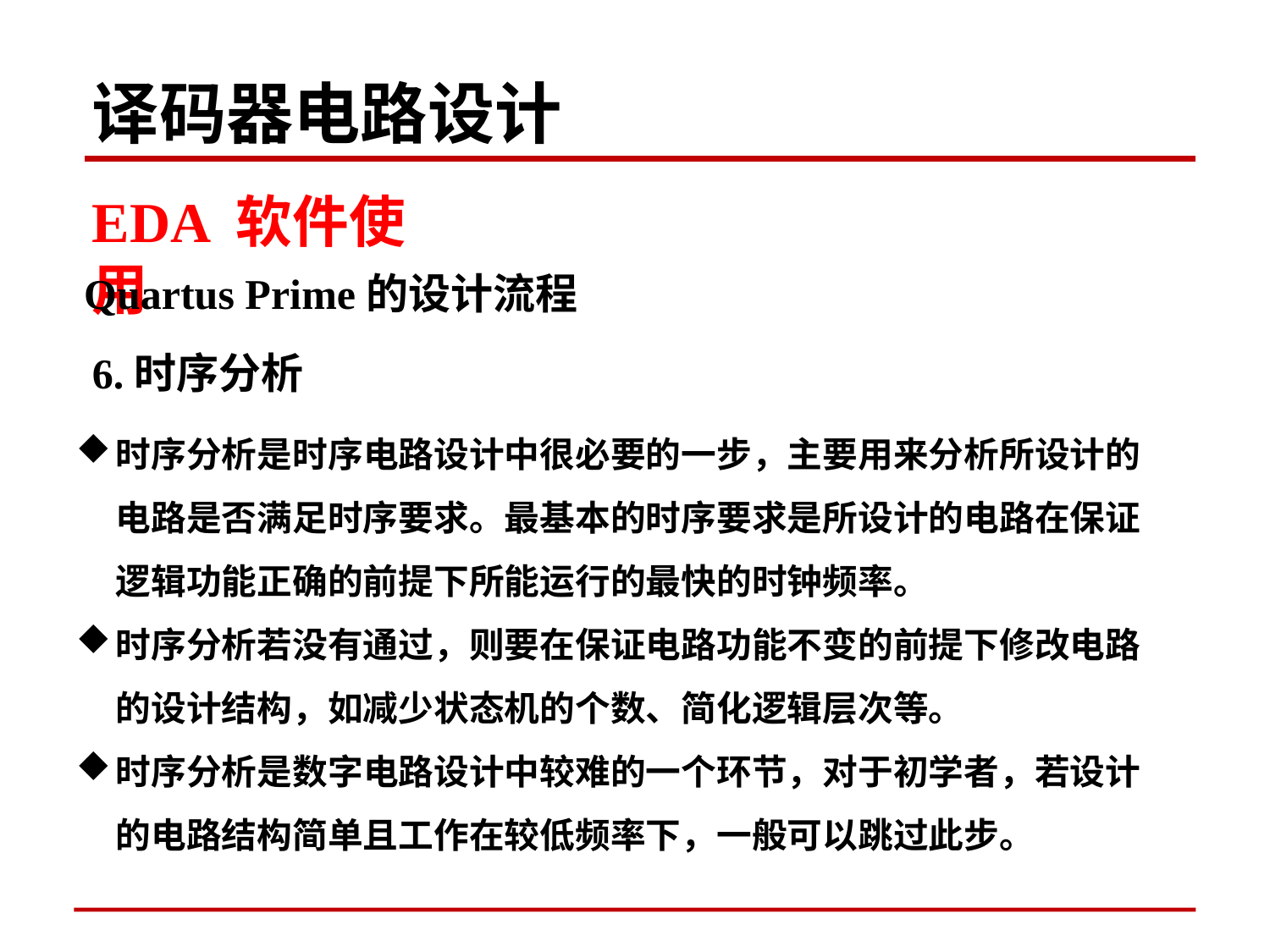

译码器电路设计
EDA 软件使用
Quartus Prime的设计流程
6.时序分析
时序分析是时序电路设计中很必要的一步，主要用来分析所设计的电路是否满足时序要求。最基本的时序要求是所设计的电路在保证逻辑功能正确的前提下所能运行的最快的时钟频率。
时序分析若没有通过，则要在保证电路功能不变的前提下修改电路的设计结构，如减少状态机的个数、简化逻辑层次等。
时序分析是数字电路设计中较难的一个环节，对于初学者，若设计的电路结构简单且工作在较低频率下，一般可以跳过此步。